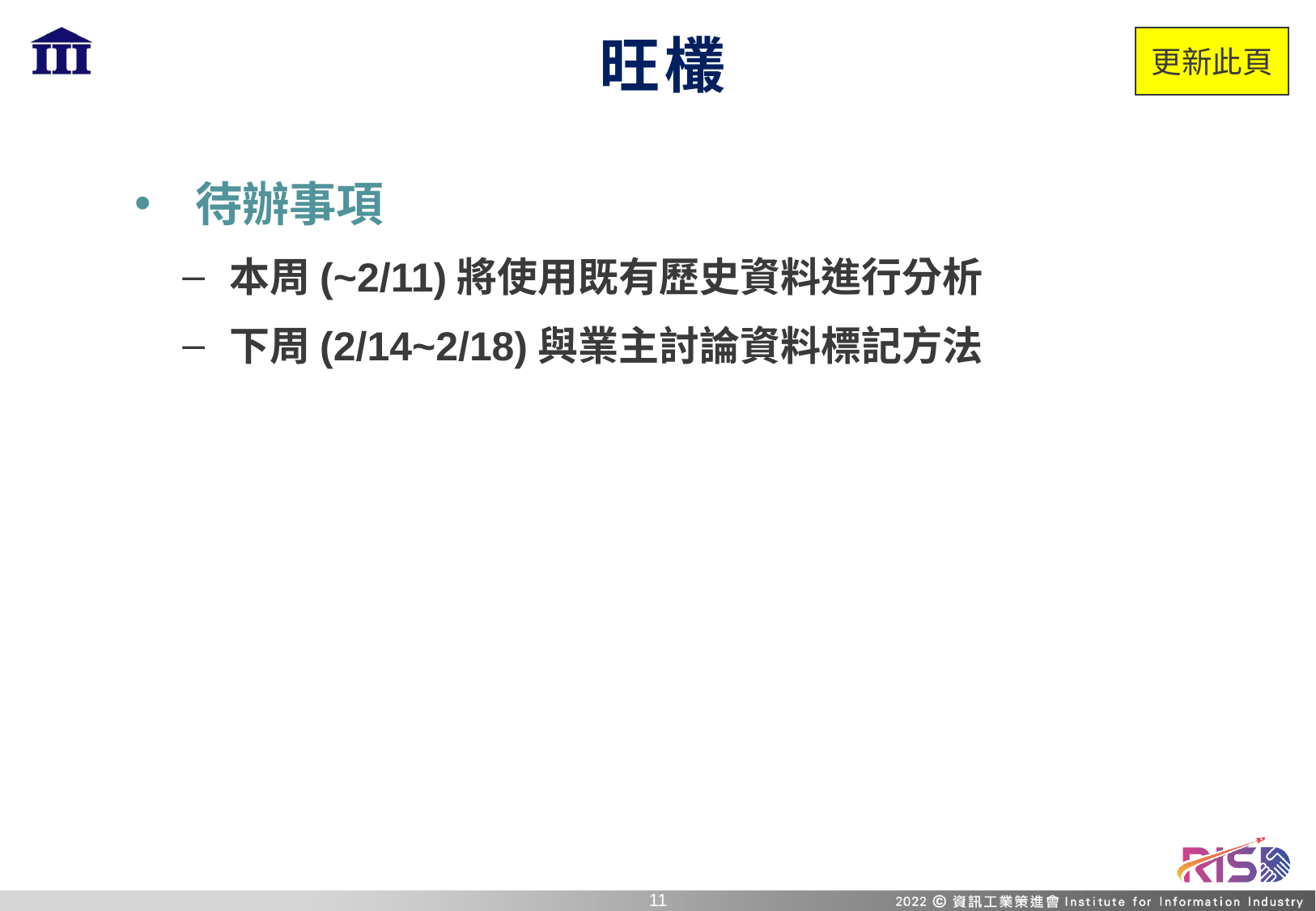

# 旺欉
更新此頁
待辦事項
本周(~2/11)將使用既有歷史資料進行分析
下周(2/14~2/18)與業主討論資料標記方法
11